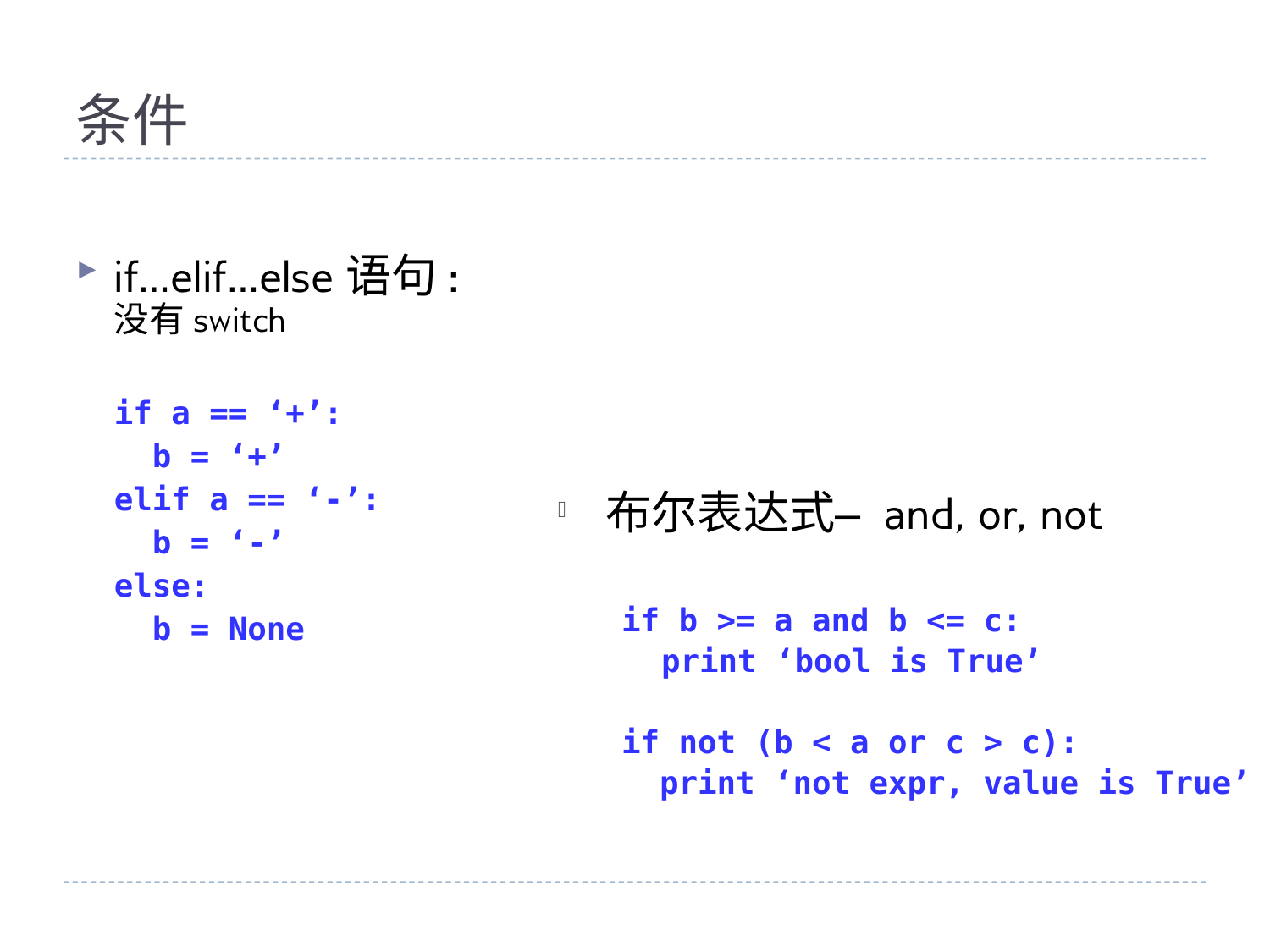

# 条件
if…elif…else语句:
没有switch

if a == ‘+’:
	b = ‘+’
elif a == ‘-’:
	b = ‘-’
else:
	b = None

布尔表达式– and, or, not

if b >= a and b <= c:
	print ‘bool is True’

if not (b < a or c > c):
  print ‘not expr, value is True’